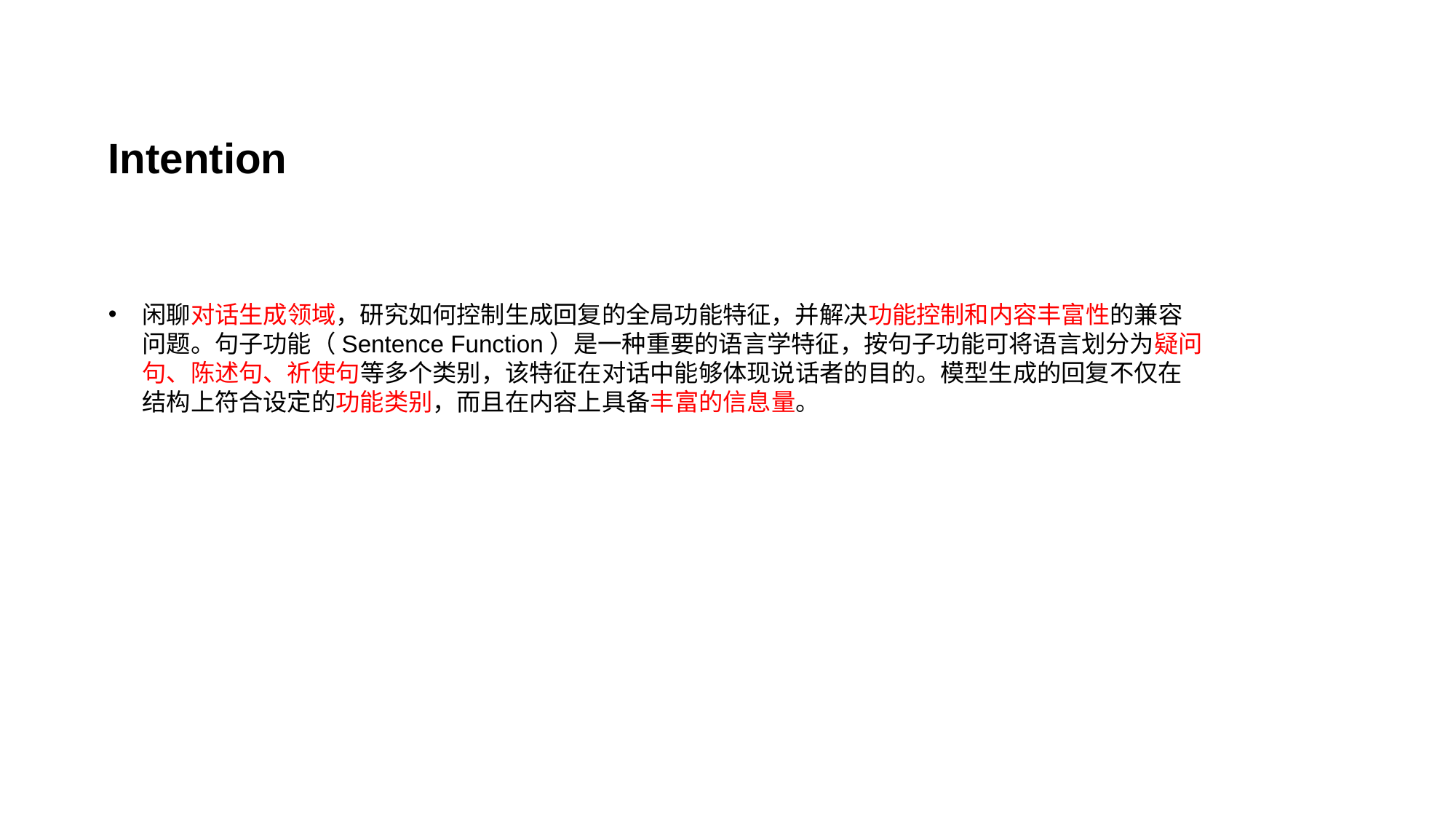

Intention
闲聊对话生成领域，研究如何控制生成回复的全局功能特征，并解决功能控制和内容丰富性的兼容问题。句子功能（Sentence Function）是一种重要的语言学特征，按句子功能可将语言划分为疑问句、陈述句、祈使句等多个类别，该特征在对话中能够体现说话者的目的。模型生成的回复不仅在结构上符合设定的功能类别，而且在内容上具备丰富的信息量。